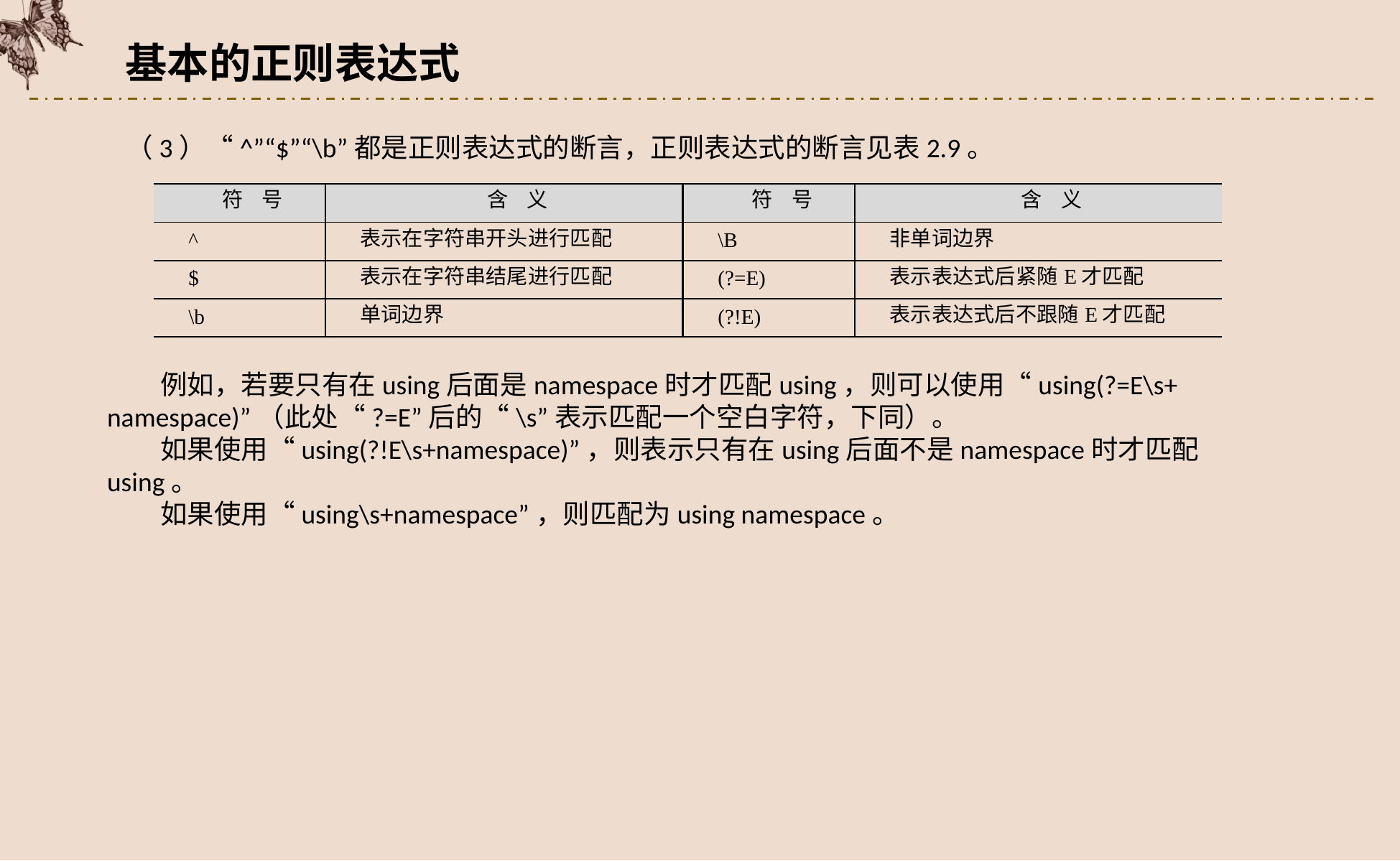

基本的正则表达式
（3）“^”“$”“\b”都是正则表达式的断言，正则表达式的断言见表2.9。
| 符 号 | 含 义 | 符 号 | 含 义 |
| --- | --- | --- | --- |
| ^ | 表示在字符串开头进行匹配 | \B | 非单词边界 |
| $ | 表示在字符串结尾进行匹配 | (?=E) | 表示表达式后紧随E才匹配 |
| \b | 单词边界 | (?!E) | 表示表达式后不跟随E才匹配 |
例如，若要只有在using后面是namespace时才匹配using，则可以使用“using(?=E\s+ namespace)”（此处“?=E”后的“\s”表示匹配一个空白字符，下同）。
如果使用“using(?!E\s+namespace)”，则表示只有在using后面不是namespace时才匹配using。
如果使用“using\s+namespace”，则匹配为using namespace。